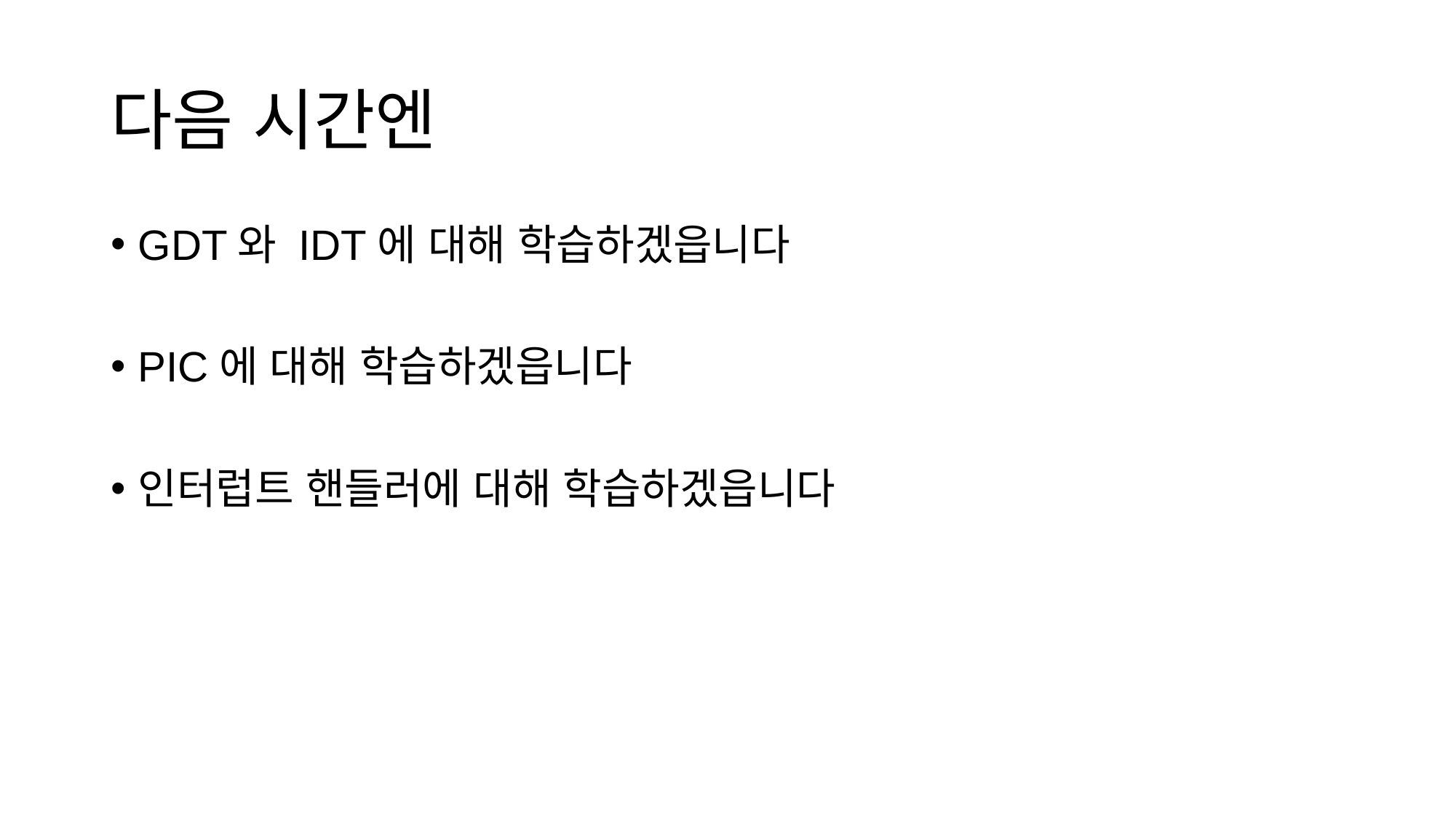

# 다음 시간엔
GDT와 IDT에 대해 학습하겠읍니다

PIC에 대해 학습하겠읍니다

인터럽트 핸들러에 대해 학습하겠읍니다